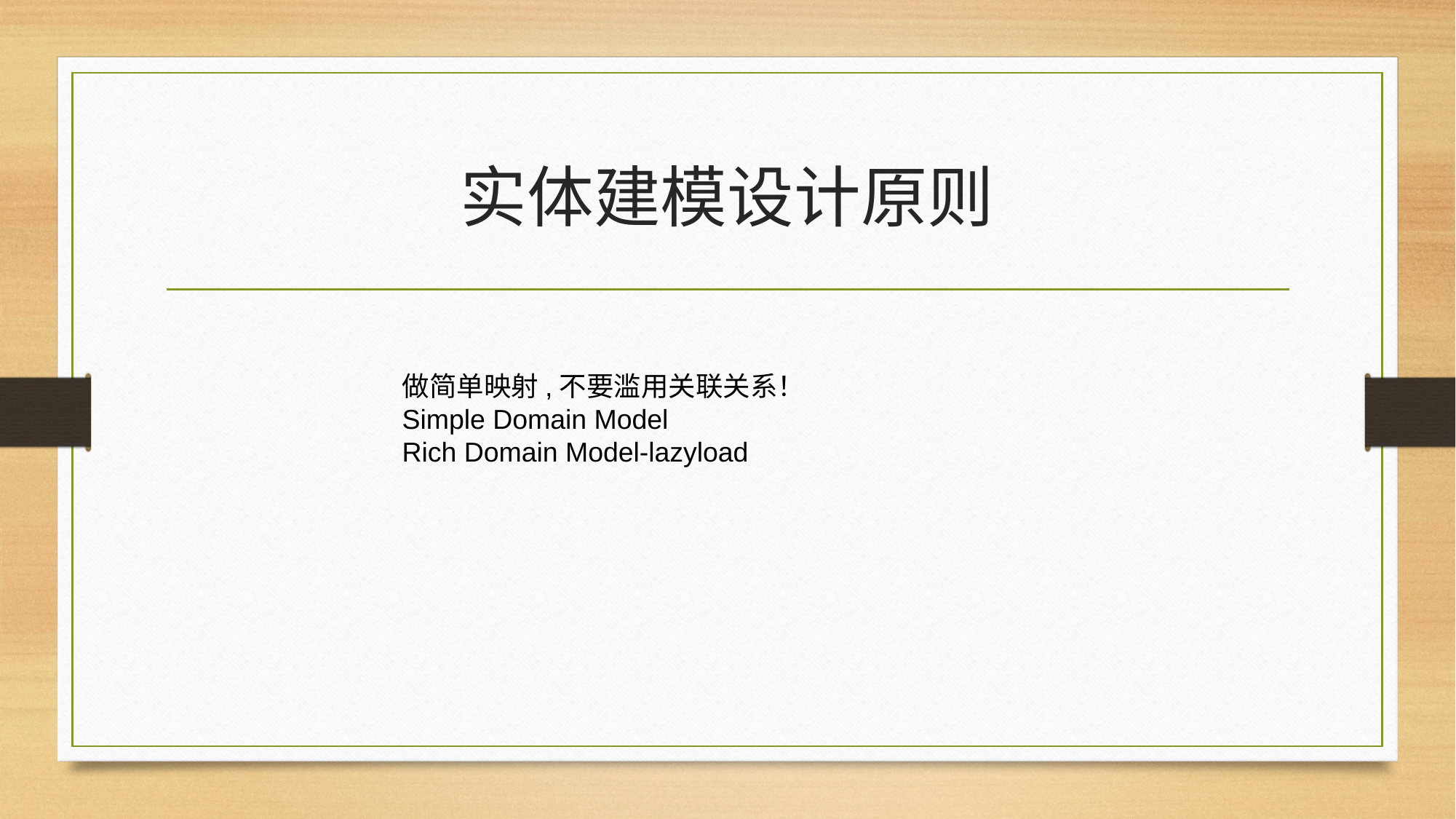

# 实体建模设计原则
做简单映射,不要滥用关联关系！
Simple Domain Model
Rich Domain Model-lazyload